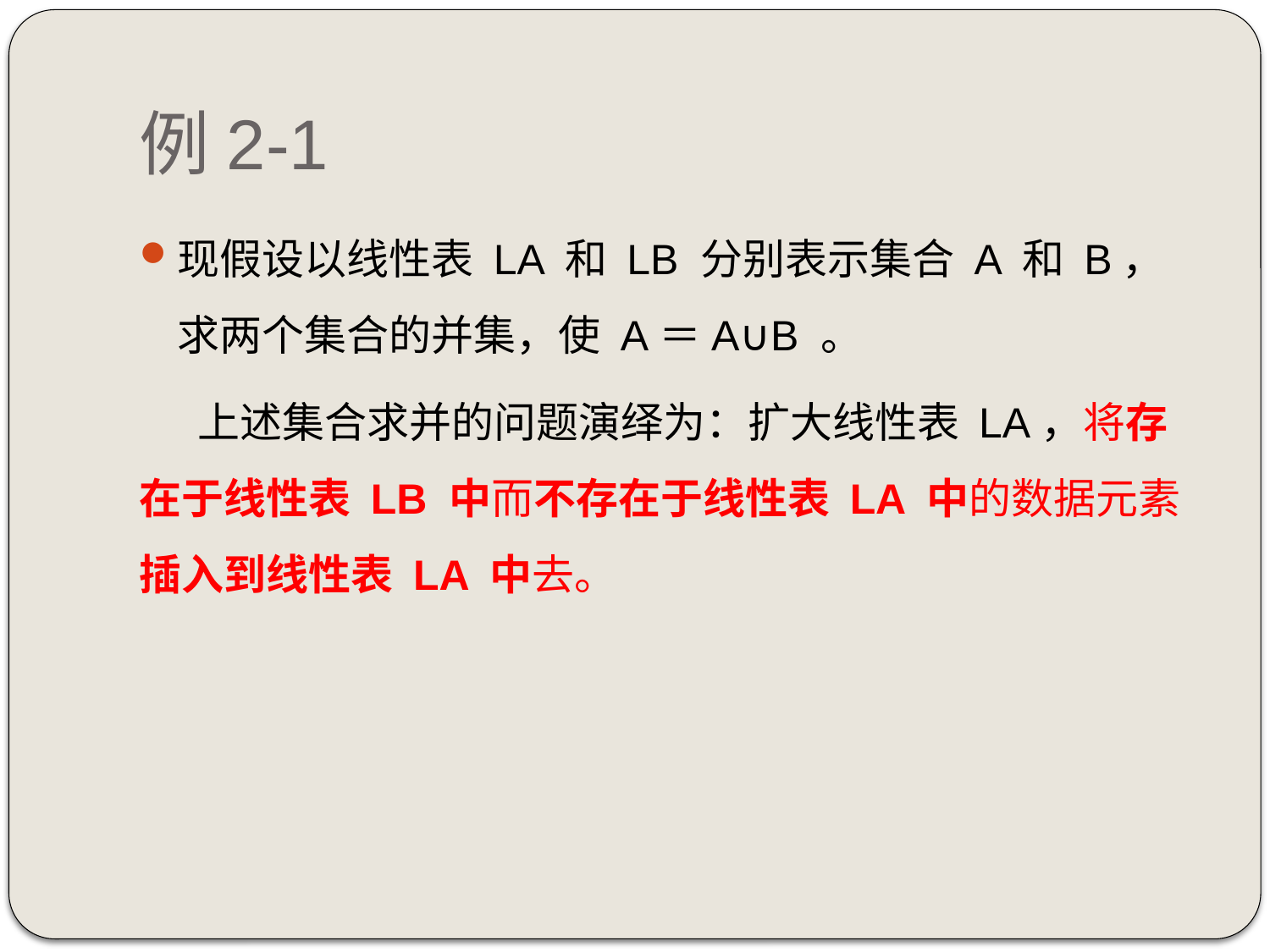

# 例2-1
现假设以线性表 LA 和 LB 分别表示集合 A 和 B，求两个集合的并集，使 A＝A∪B 。
     上述集合求并的问题演绎为：扩大线性表 LA，将存在于线性表 LB 中而不存在于线性表 LA 中的数据元素插入到线性表 LA 中去。